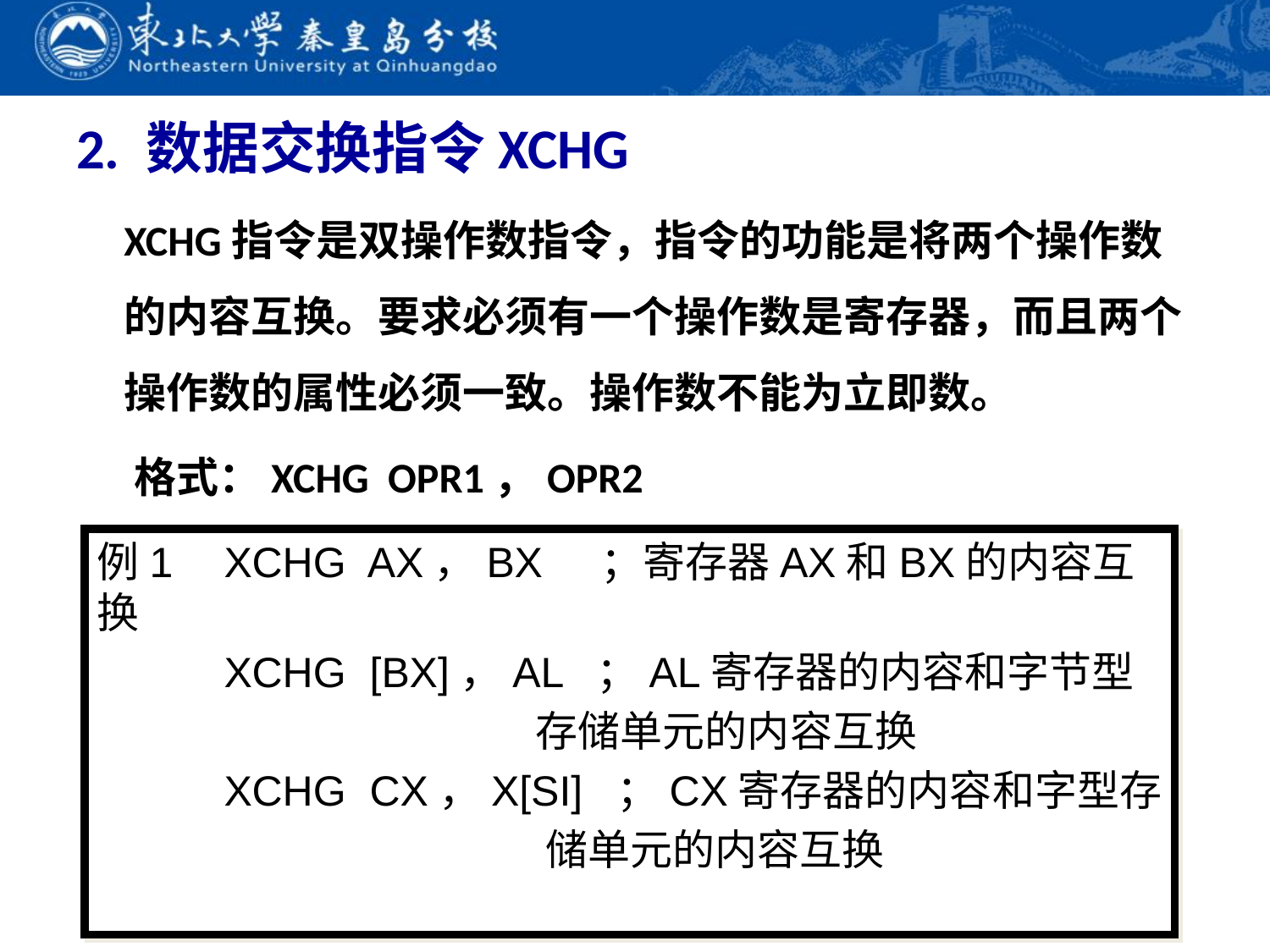

2. 数据交换指令XCHG
     XCHG指令是双操作数指令，指令的功能是将两个操作数的内容互换。要求必须有一个操作数是寄存器，而且两个操作数的属性必须一致。操作数不能为立即数。
     格式：XCHG  OPR1，OPR2
例1  	XCHG  AX，BX    ；寄存器AX和BX的内容互换
	XCHG  [BX]，AL  ；AL寄存器的内容和字节型
                                             存储单元的内容互换
	XCHG  CX，X[SI]  ；CX寄存器的内容和字型存
                                              储单元的内容互换